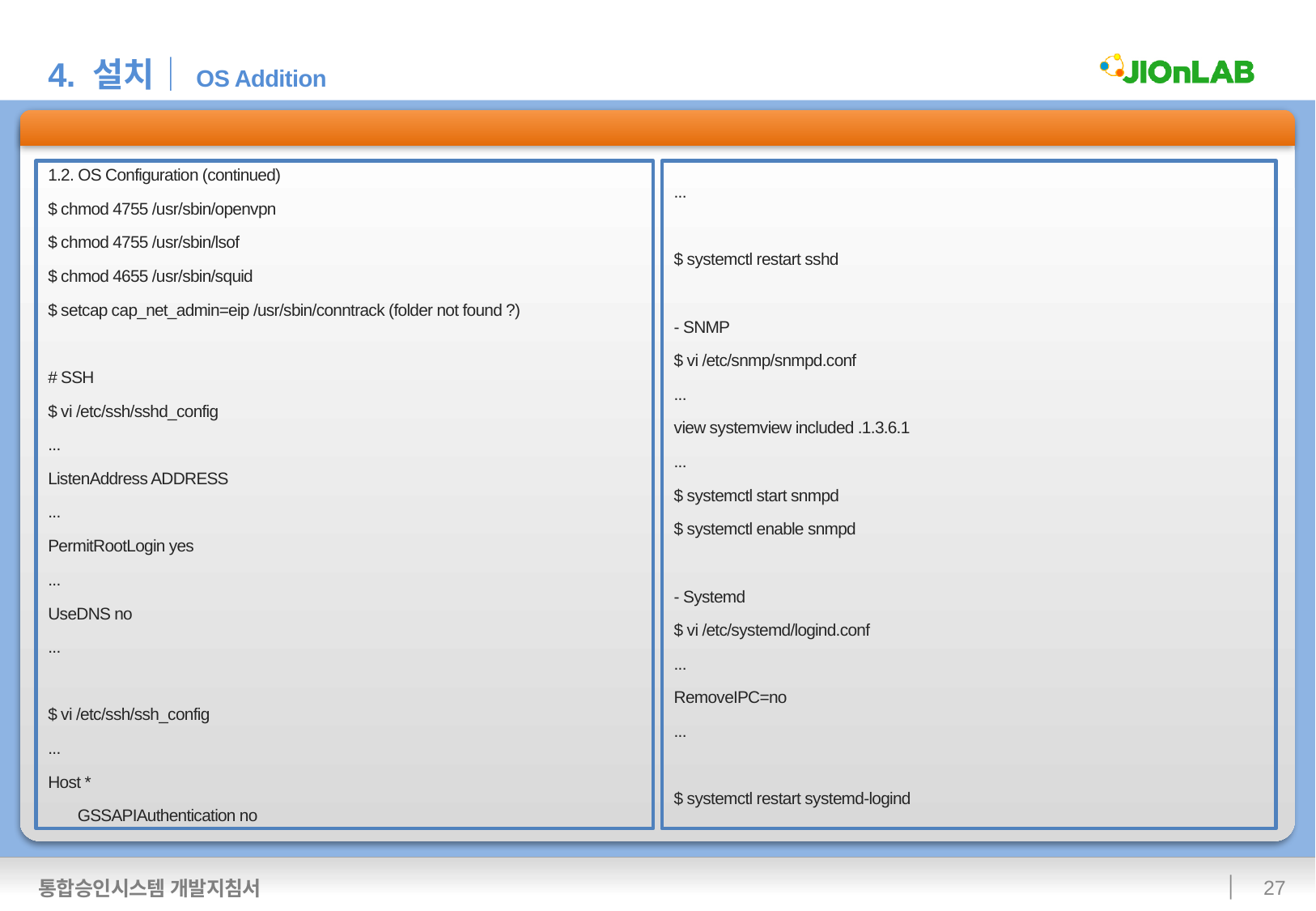

4. 설치│OS Addition

통합승인시스템 설치

1.2. OS Configuration (continued)
$ chmod 4755 /usr/sbin/openvpn
$ chmod 4755 /usr/sbin/lsof
$ chmod 4655 /usr/sbin/squid
$ setcap cap_net_admin=eip /usr/sbin/conntrack (folder not found ?)

# SSH
$ vi /etc/ssh/sshd_config
...
ListenAddress ADDRESS
...
PermitRootLogin yes
...
UseDNS no
...

$ vi /etc/ssh/ssh_config
...
Host *
       GSSAPIAuthentication no
...

$ systemctl restart sshd

- SNMP
$ vi /etc/snmp/snmpd.conf
...
view systemview included .1.3.6.1
...
$ systemctl start snmpd
$ systemctl enable snmpd

- Systemd
$ vi /etc/systemd/logind.conf
...
RemoveIPC=no
...

$ systemctl restart systemd-logind
 27